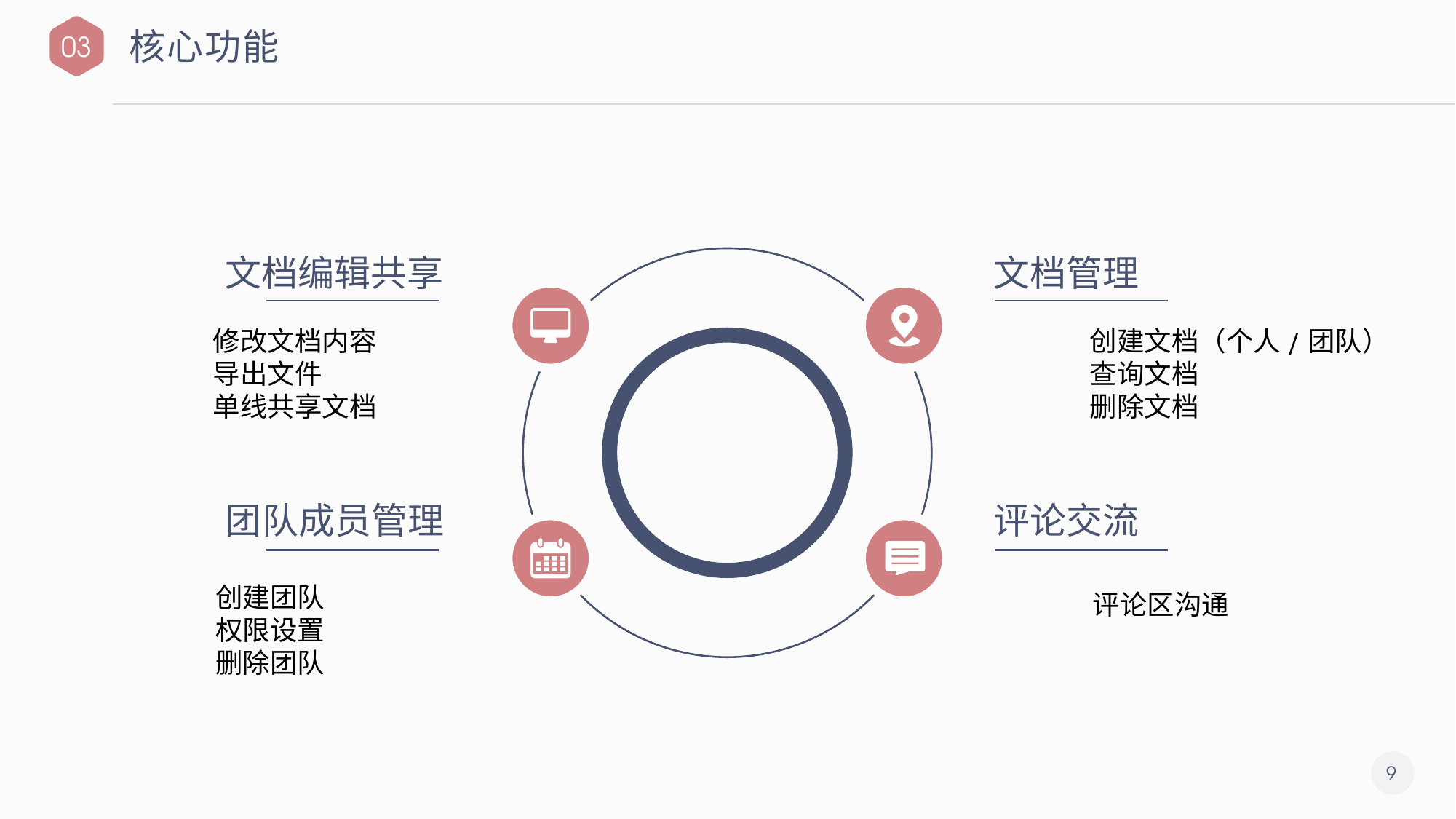

03
核心功能
文档编辑共享
文档管理

修改文档内容
导出文件
单线共享文档
创建文档（个人/团队）
查询文档
删除文档

团队成员管理
评论交流

创建团队
权限设置
删除团队
评论区沟通